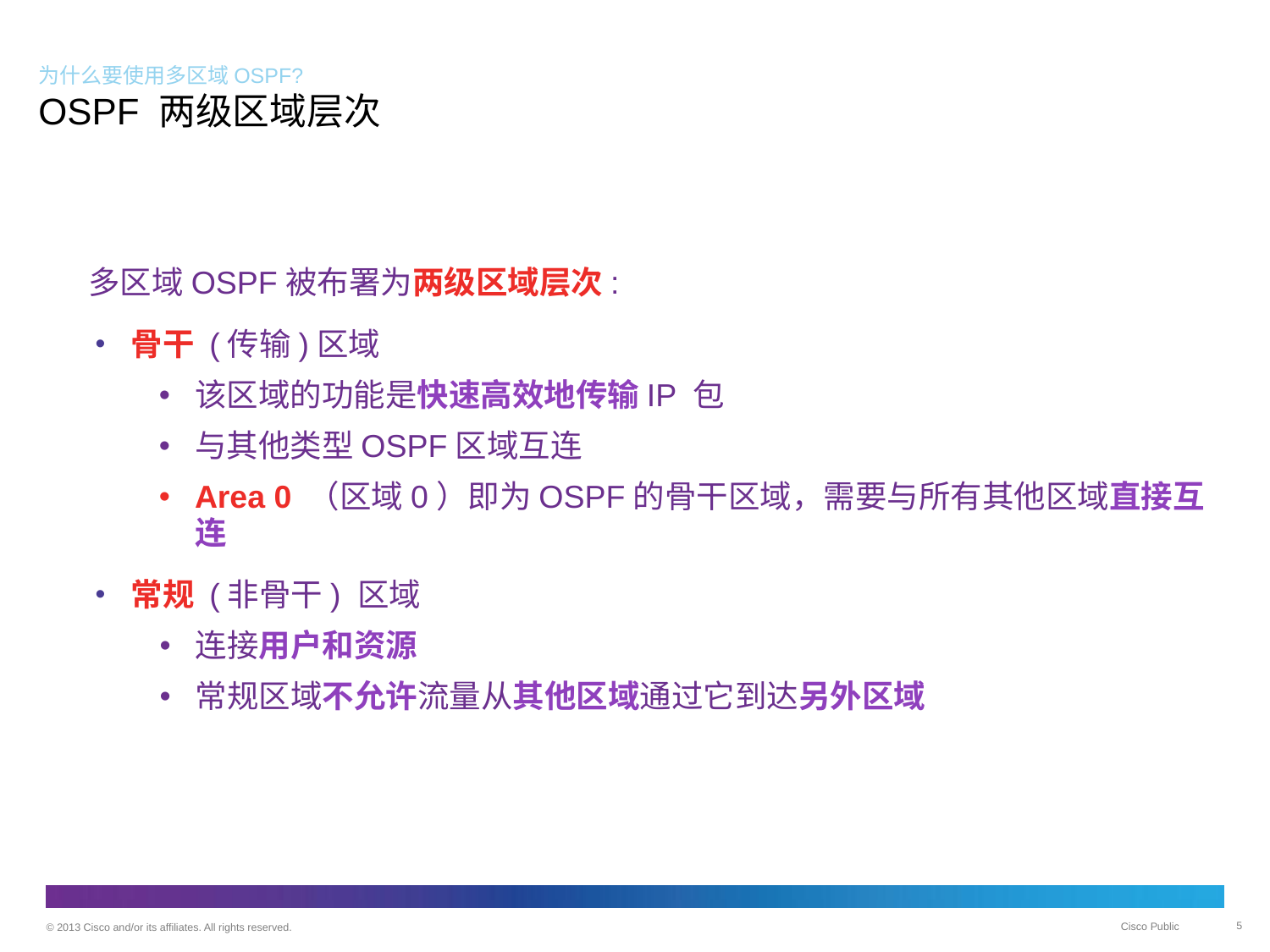

# 为什么要使用多区域OSPF? OSPF 两级区域层次
多区域OSPF被布署为两级区域层次:
骨干 (传输)区域
该区域的功能是快速高效地传输IP 包
与其他类型OSPF区域互连
Area 0 （区域0）即为OSPF的骨干区域，需要与所有其他区域直接互连
常规 (非骨干) 区域
连接用户和资源
常规区域不允许流量从其他区域通过它到达另外区域